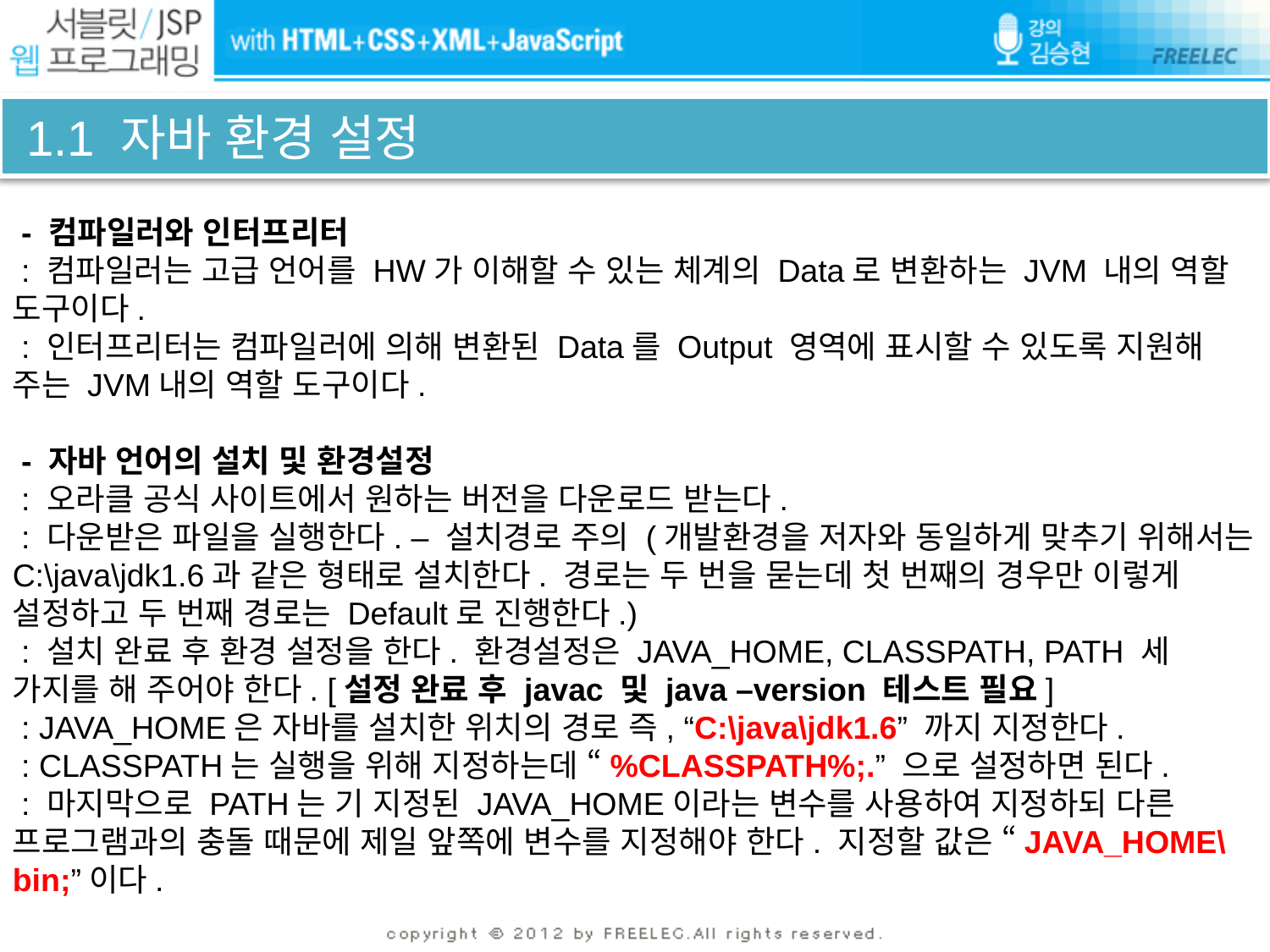

# 1.1 자바 환경 설정
 - 컴파일러와 인터프리터
 : 컴파일러는 고급 언어를 HW가 이해할 수 있는 체계의 Data로 변환하는 JVM 내의 역할 도구이다.
 : 인터프리터는 컴파일러에 의해 변환된 Data를 Output 영역에 표시할 수 있도록 지원해 주는 JVM내의 역할 도구이다.

 - 자바 언어의 설치 및 환경설정
 : 오라클 공식 사이트에서 원하는 버전을 다운로드 받는다.
 : 다운받은 파일을 실행한다. – 설치경로 주의 (개발환경을 저자와 동일하게 맞추기 위해서는 C:\java\jdk1.6과 같은 형태로 설치한다. 경로는 두 번을 묻는데 첫 번째의 경우만 이렇게 설정하고 두 번째 경로는 Default로 진행한다.)
 : 설치 완료 후 환경 설정을 한다. 환경설정은 JAVA_HOME, CLASSPATH, PATH 세 가지를 해 주어야 한다. [설정 완료 후 javac 및 java –version 테스트 필요]
 : JAVA_HOME은 자바를 설치한 위치의 경로 즉, “C:\java\jdk1.6” 까지 지정한다.
 : CLASSPATH는 실행을 위해 지정하는데 “%CLASSPATH%;.” 으로 설정하면 된다.
 : 마지막으로 PATH는 기 지정된 JAVA_HOME이라는 변수를 사용하여 지정하되 다른 프로그램과의 충돌 때문에 제일 앞쪽에 변수를 지정해야 한다. 지정할 값은 “JAVA_HOME\bin;”이다.